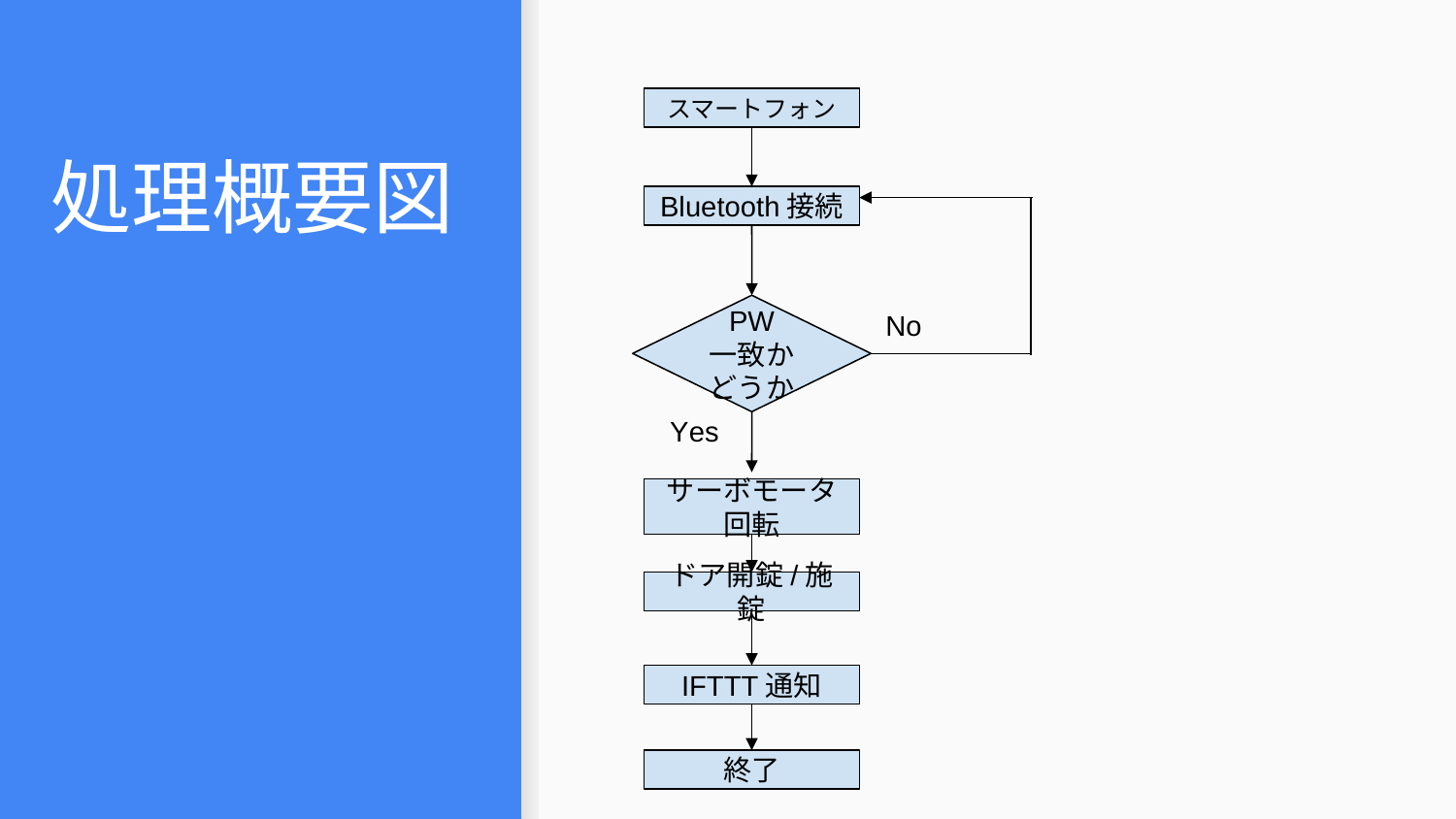

スマートフォン
# 処理概要図
Bluetooth接続
PW
一致かどうか
No
Yes
サーボモータ回転
ドア開錠/施錠
IFTTT通知
終了